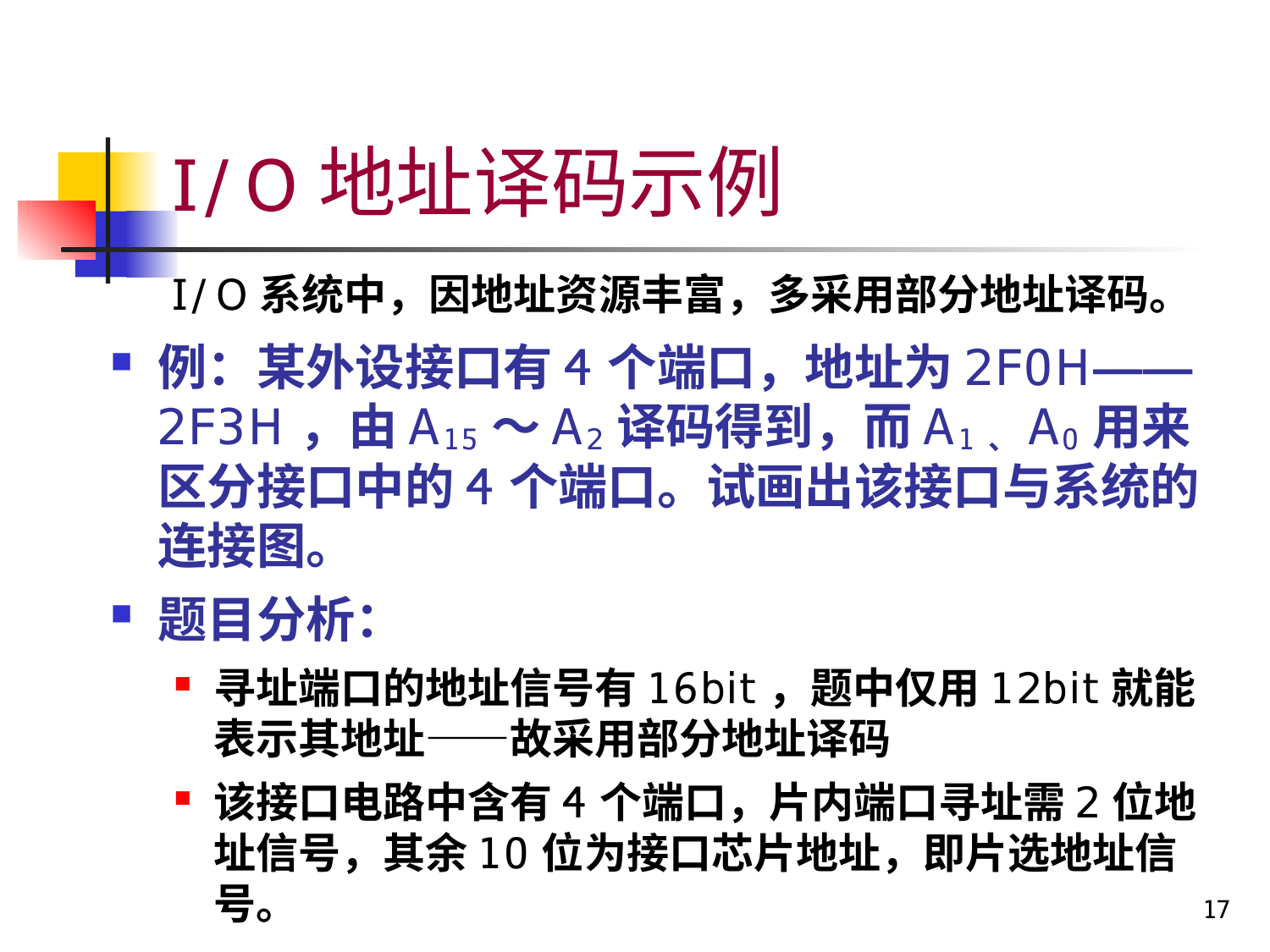

# I/O地址译码示例
I/O系统中，因地址资源丰富，多采用部分地址译码。
例：某外设接口有4个端口，地址为2F0H——2F3H，由A15～A2译码得到，而A1、A0用来区分接口中的4个端口。试画出该接口与系统的连接图。
题目分析：
寻址端口的地址信号有16bit，题中仅用12bit就能表示其地址——故采用部分地址译码
该接口电路中含有4个端口，片内端口寻址需2位地址信号，其余10位为接口芯片地址，即片选地址信号。
17